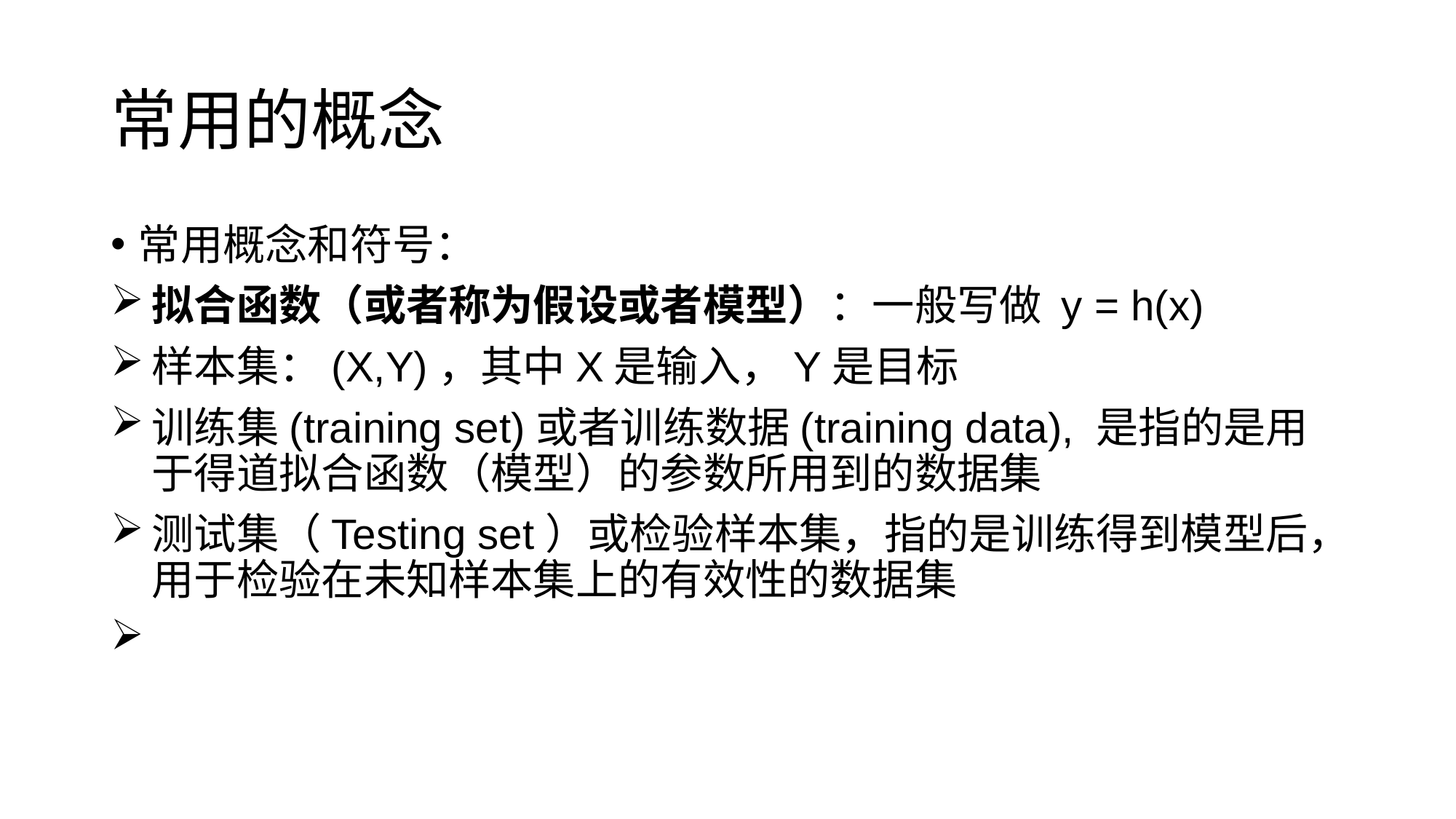

# 常用的概念
常用概念和符号：
拟合函数（或者称为假设或者模型）：一般写做 y = h(x)
样本集：(X,Y)，其中X是输入，Y是目标
训练集(training set)或者训练数据(training data), 是指的是用于得道拟合函数（模型）的参数所用到的数据集
测试集（Testing set）或检验样本集，指的是训练得到模型后，用于检验在未知样本集上的有效性的数据集